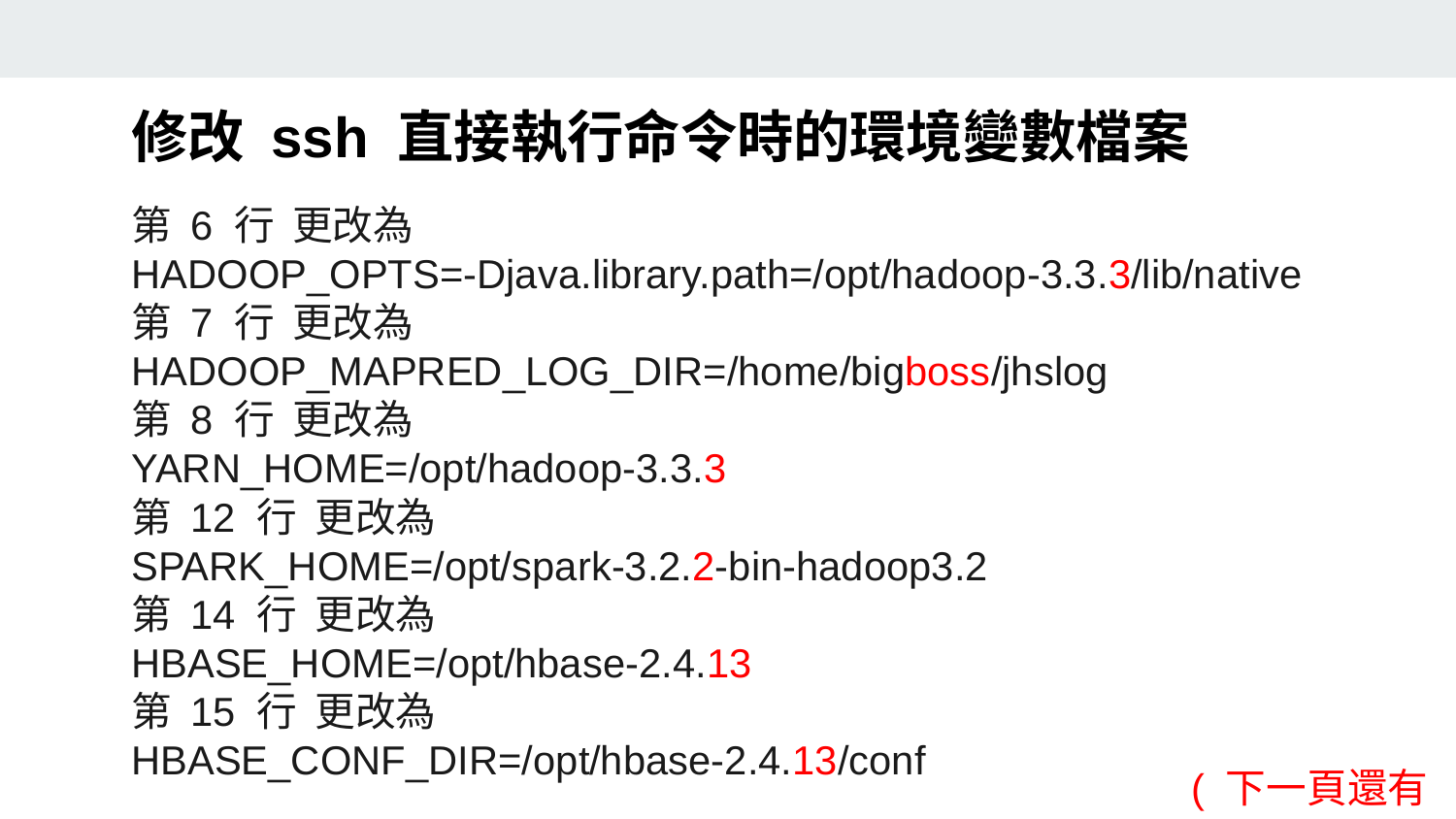

修改 ssh 直接執行命令時的環境變數檔案
第 6 行  更改為
HADOOP_OPTS=-Djava.library.path=/opt/hadoop-3.3.3/lib/native
第 7 行  更改為
HADOOP_MAPRED_LOG_DIR=/home/bigboss/jhslog
第 8 行  更改為
YARN_HOME=/opt/hadoop-3.3.3
第 12 行  更改為
SPARK_HOME=/opt/spark-3.2.2-bin-hadoop3.2
第 14 行  更改為
HBASE_HOME=/opt/hbase-2.4.13
第 15 行  更改為
HBASE_CONF_DIR=/opt/hbase-2.4.13/conf
( 下一頁還有 )